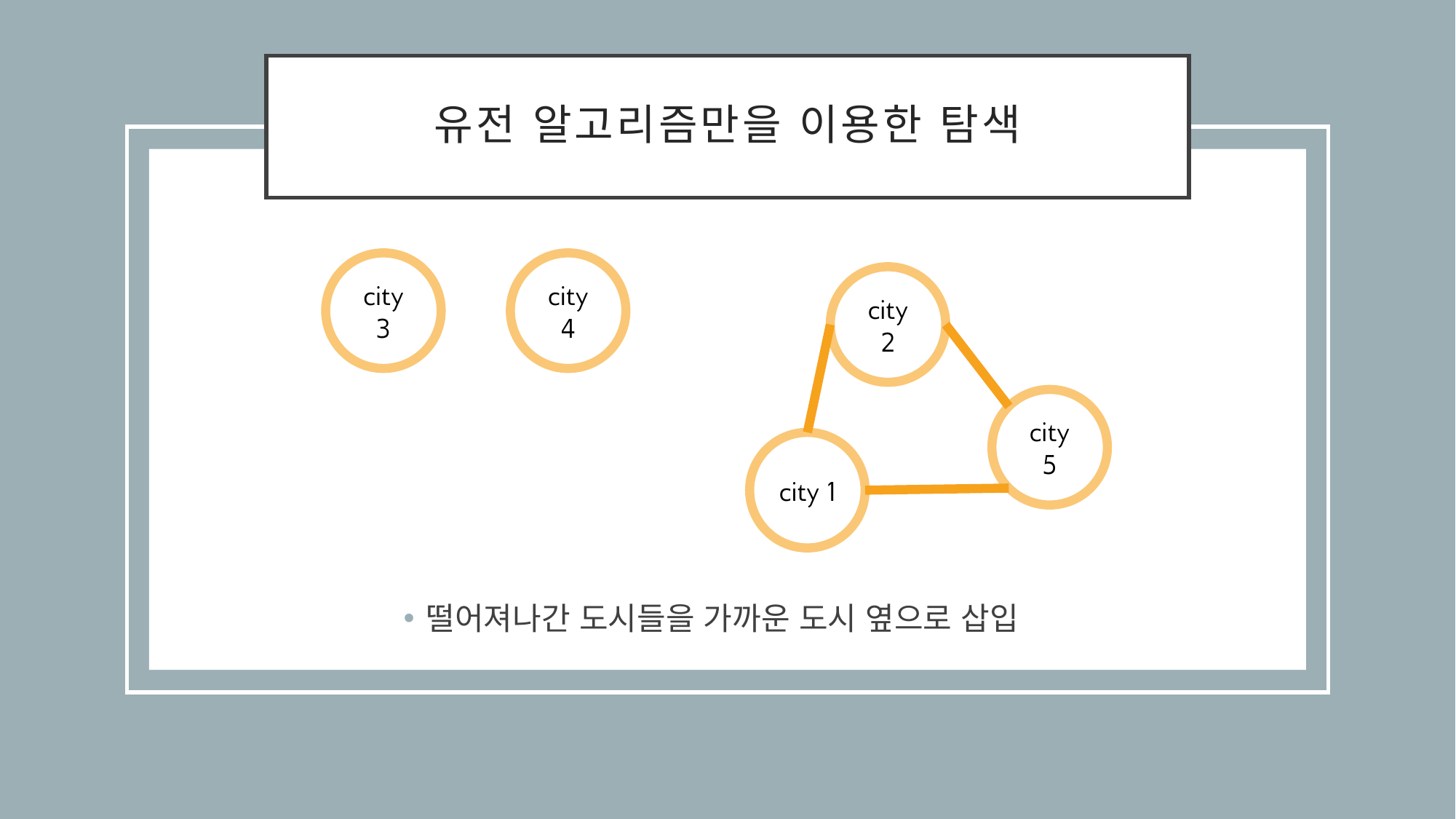

# 유전 알고리즘만을 이용한 탐색

city 3
city 4
city 2
city 5
city 1
떨어져나간 도시들을 가까운 도시 옆으로 삽입